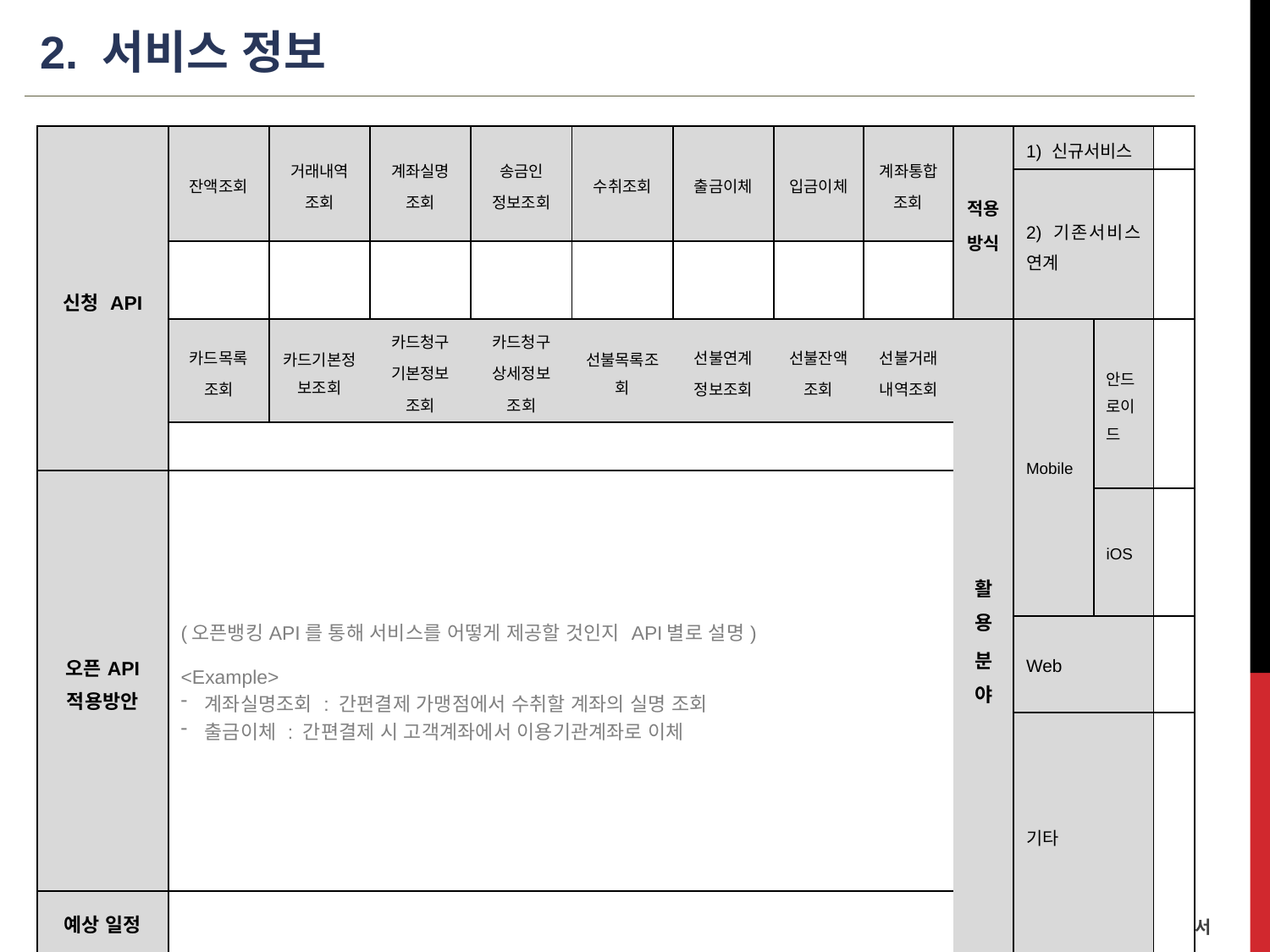

2. 서비스 정보
| 신청 API | 잔액조회 | 거래내역 조회 | 계좌실명 조회 | 송금인 정보조회 | 수취조회 | 출금이체 | 입금이체 | 계좌통합 조회 | 적용 방식 | 신규서비스 |  |  |
| --- | --- | --- | --- | --- | --- | --- | --- | --- | --- | --- | --- | --- |
|  |  |  |  |  |  |  |  |  |  | 2) 기존서비스 연계 |  |  |
|  |  |  |  |  |  |  |  |  |  |  |  |  |
|  | 카드목록 조회 | 카드기본정보조회 | 카드청구 기본정보 조회 | 카드청구 상세정보 조회 | 선불목록조회 | 선불연계 정보조회 | 선불잔액 조회 | 선불거래 내역조회 | 활용 분야 | Mobile | 안드로이드 |  |
|  |  |  |  |  |  |  |  |  |  |  |  |  |
| 오픈API 적용방안 | (오픈뱅킹API를 통해 서비스를 어떻게 제공할 것인지 API별로 설명) <Example> 계좌실명조회 : 간편결제 가맹점에서 수취할 계좌의 실명 조회 출금이체 : 간편결제 시 고객계좌에서 이용기관계좌로 이체 |  |  |  |  |  |  |  |  |  |  |  |
|  |  |  |  |  |  |  |  |  |  |  | iOS |  |
|  |  |  |  |  |  |  |  |  |  | Web |  |  |
|  |  |  |  |  |  |  |  |  |  | 기타 |  |  |
| 예상 일정 |  |  |  |  |  |  |  |  |  |  |  |  |
오픈뱅킹 이용기관 서비스 계획서